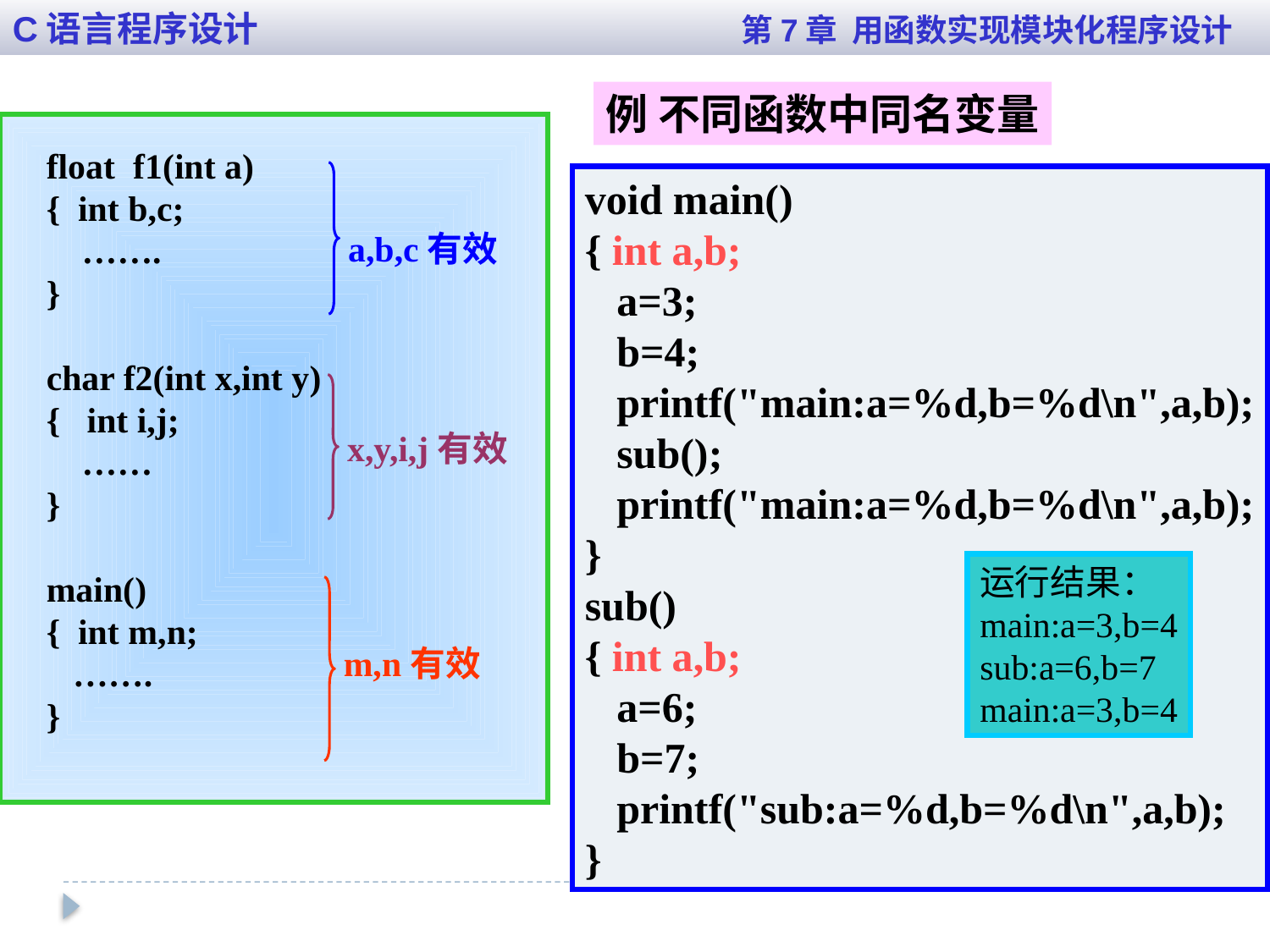

C语言程序设计                                                            第7章  用函数实现模块化程序设计
例 不同函数中同名变量
void main()
{ int a,b;
   a=3;
   b=4;
   printf("main:a=%d,b=%d\n",a,b);
   sub();
   printf("main:a=%d,b=%d\n",a,b);
}
sub()
{ int a,b;
   a=6;
   b=7;
   printf("sub:a=%d,b=%d\n",a,b);
}

float  f1(int a)
{  int b,c;
    …….
}

char f2(int x,int y)
{   int i,j;
    ……
}

main()
{  int m,n;
   …….
}

a,b,c有效

x,y,i,j有效

m,n有效
运行结果：
main:a=3,b=4
sub:a=6,b=7
main:a=3,b=4